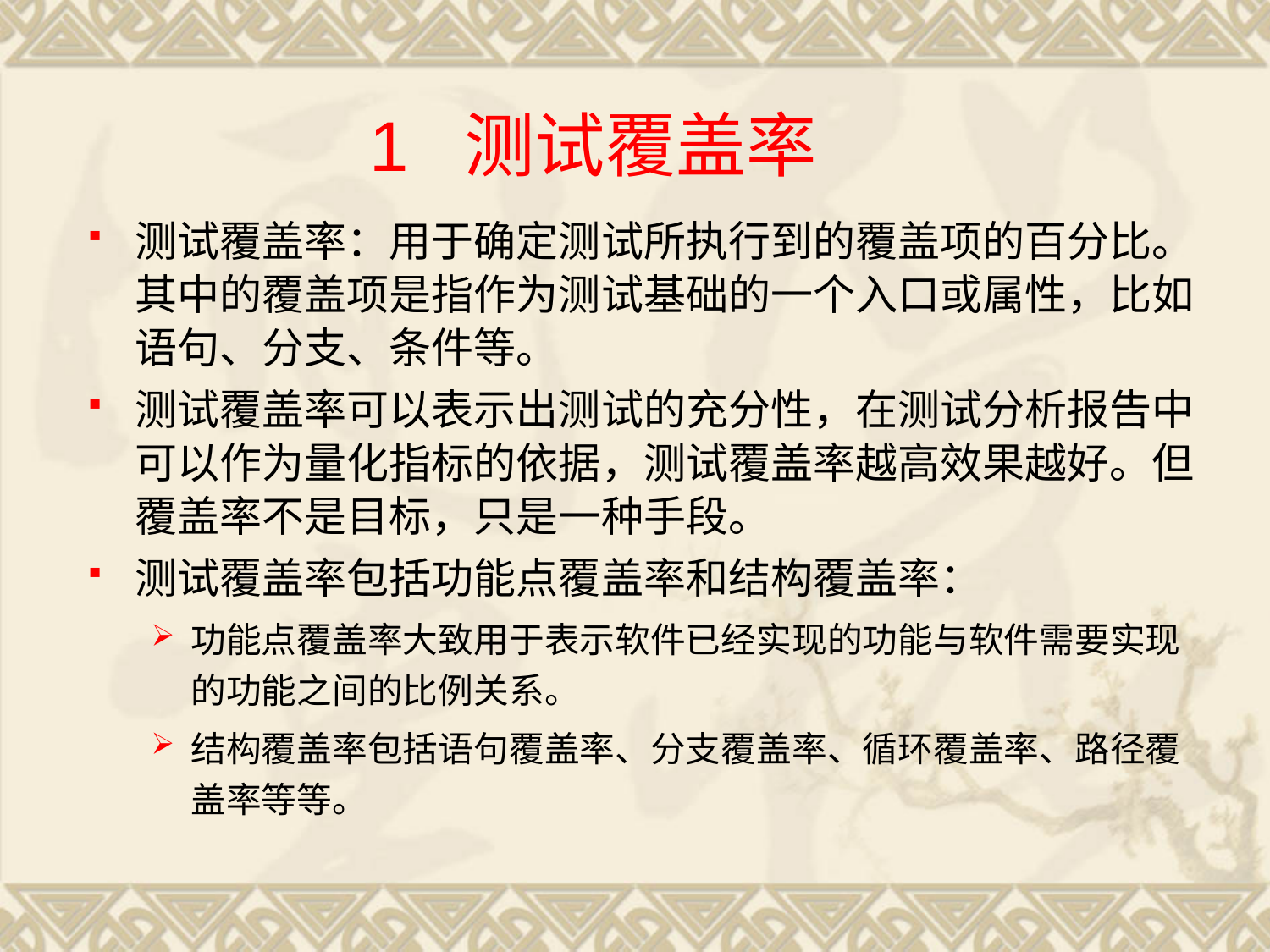

# 1  测试覆盖率
测试覆盖率：用于确定测试所执行到的覆盖项的百分比。其中的覆盖项是指作为测试基础的一个入口或属性，比如语句、分支、条件等。
测试覆盖率可以表示出测试的充分性，在测试分析报告中可以作为量化指标的依据，测试覆盖率越高效果越好。但覆盖率不是目标，只是一种手段。
测试覆盖率包括功能点覆盖率和结构覆盖率：
功能点覆盖率大致用于表示软件已经实现的功能与软件需要实现的功能之间的比例关系。
结构覆盖率包括语句覆盖率、分支覆盖率、循环覆盖率、路径覆盖率等等。